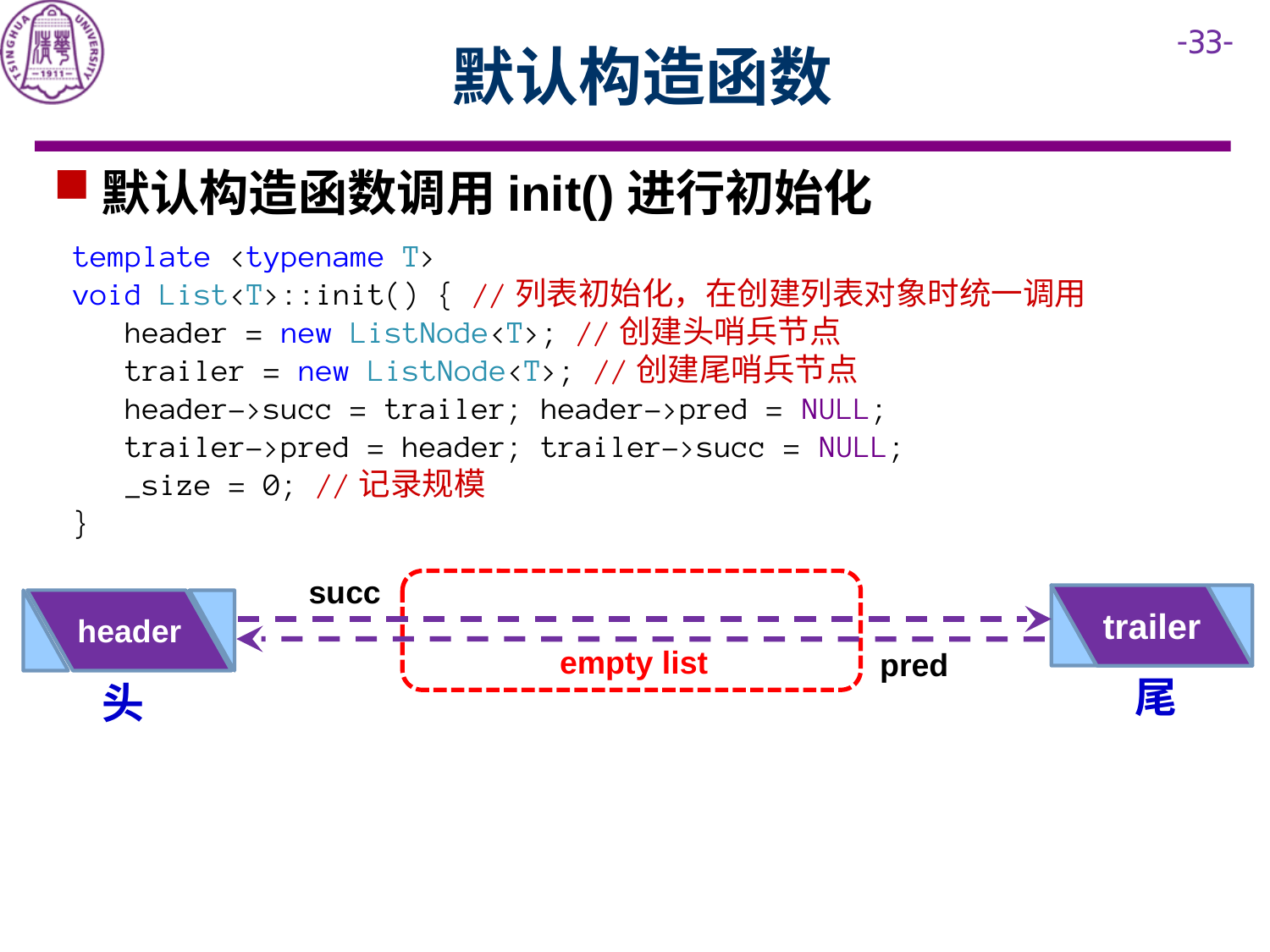

# 默认构造函数
默认构造函数调用init()进行初始化
template <typename T>
void List<T>::init() { //列表初始化，在创建列表对象时统一调用
   header = new ListNode<T>; //创建头哨兵节点
   trailer = new ListNode<T>; //创建尾哨兵节点
   header->succ = trailer; header->pred = NULL;
   trailer->pred = header; trailer->succ = NULL;
   _size = 0; //记录规模
}
succ

trailer

header
empty list
pred
尾
头